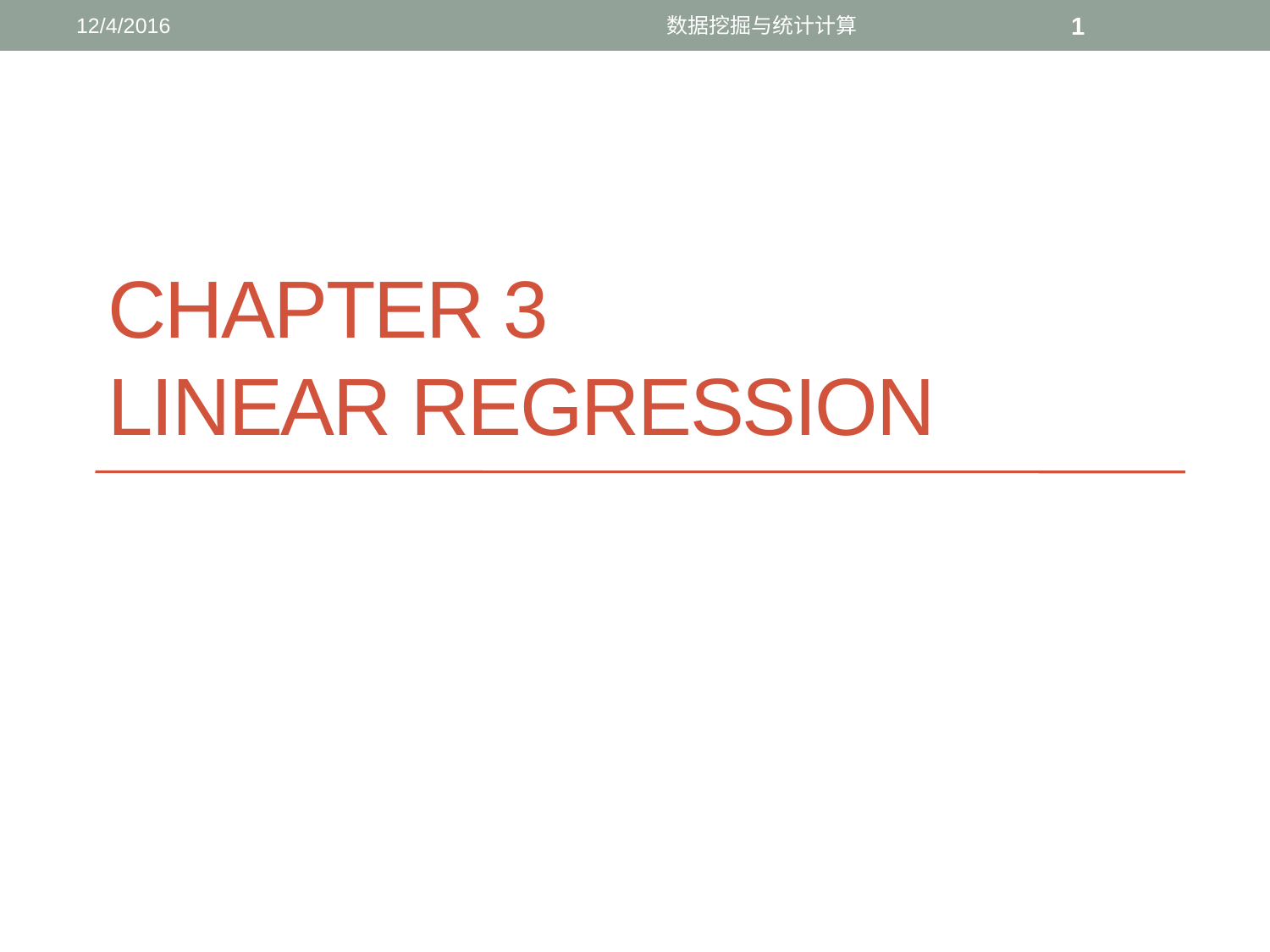

12/4/2016
数据挖掘与统计计算
1
# chapter 3 Linear regression